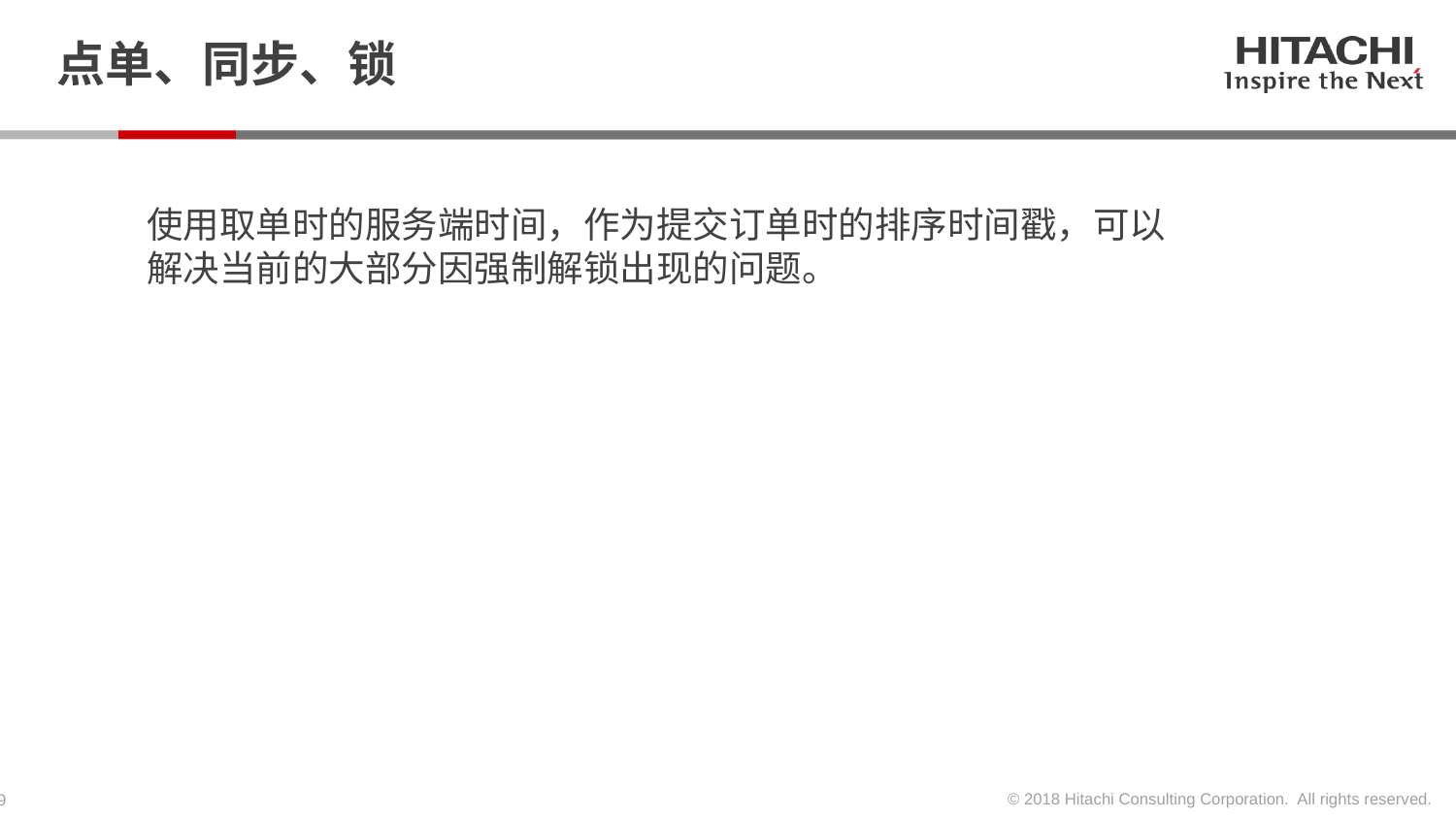

# 点单、同步、锁
使用取单时的服务端时间，作为提交订单时的排序时间戳，可以解决当前的大部分因强制解锁出现的问题。